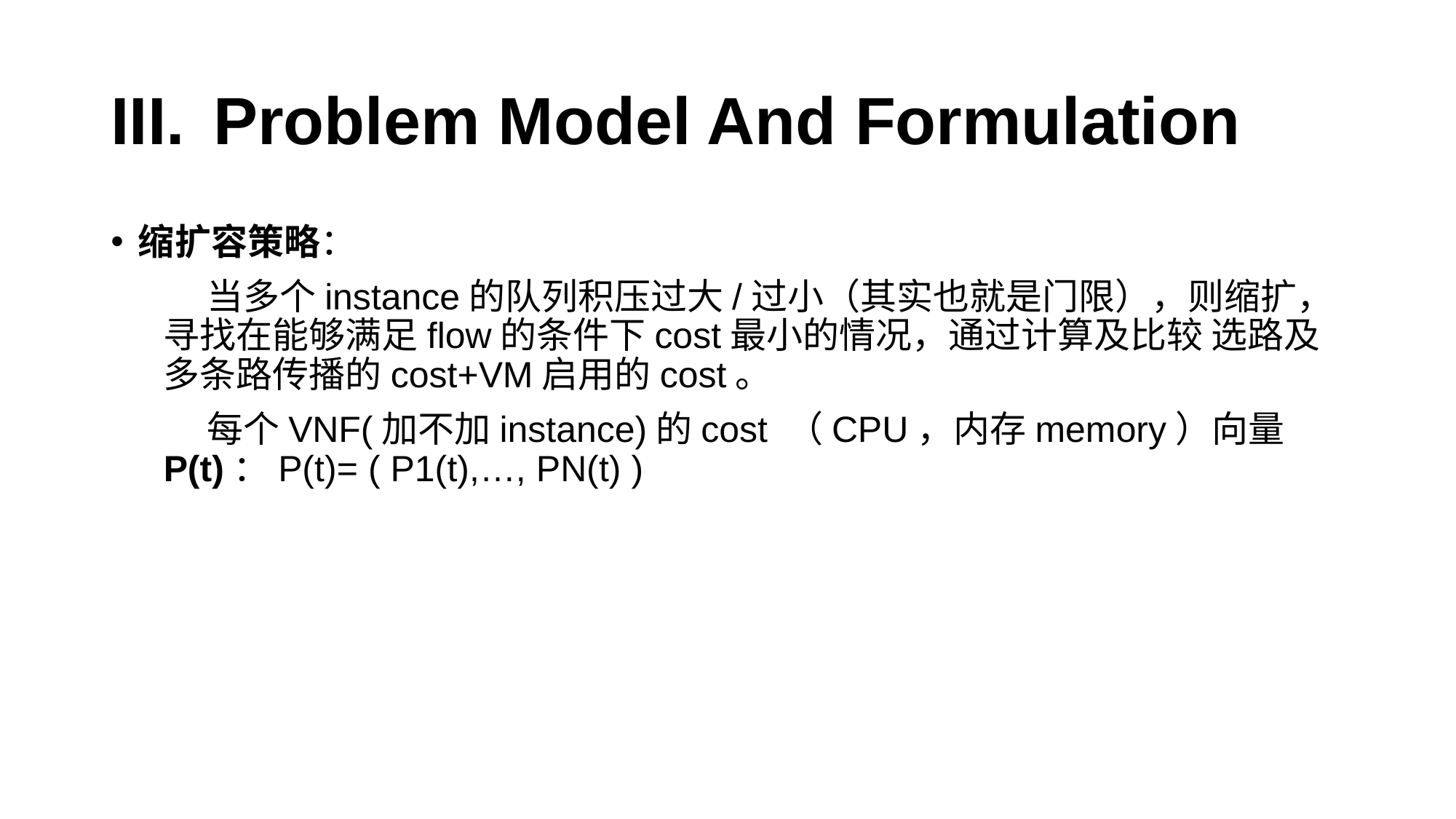

# Problem Model And Formulation
缩扩容策略：
当多个instance的队列积压过大/过小（其实也就是门限），则缩扩，寻找在能够满足flow的条件下cost最小的情况，通过计算及比较 选路及多条路传播的cost+VM启用的cost。
每个VNF(加不加instance)的cost （CPU，内存memory）向量P(t)：P(t)= ( P1(t),…, PN(t) )